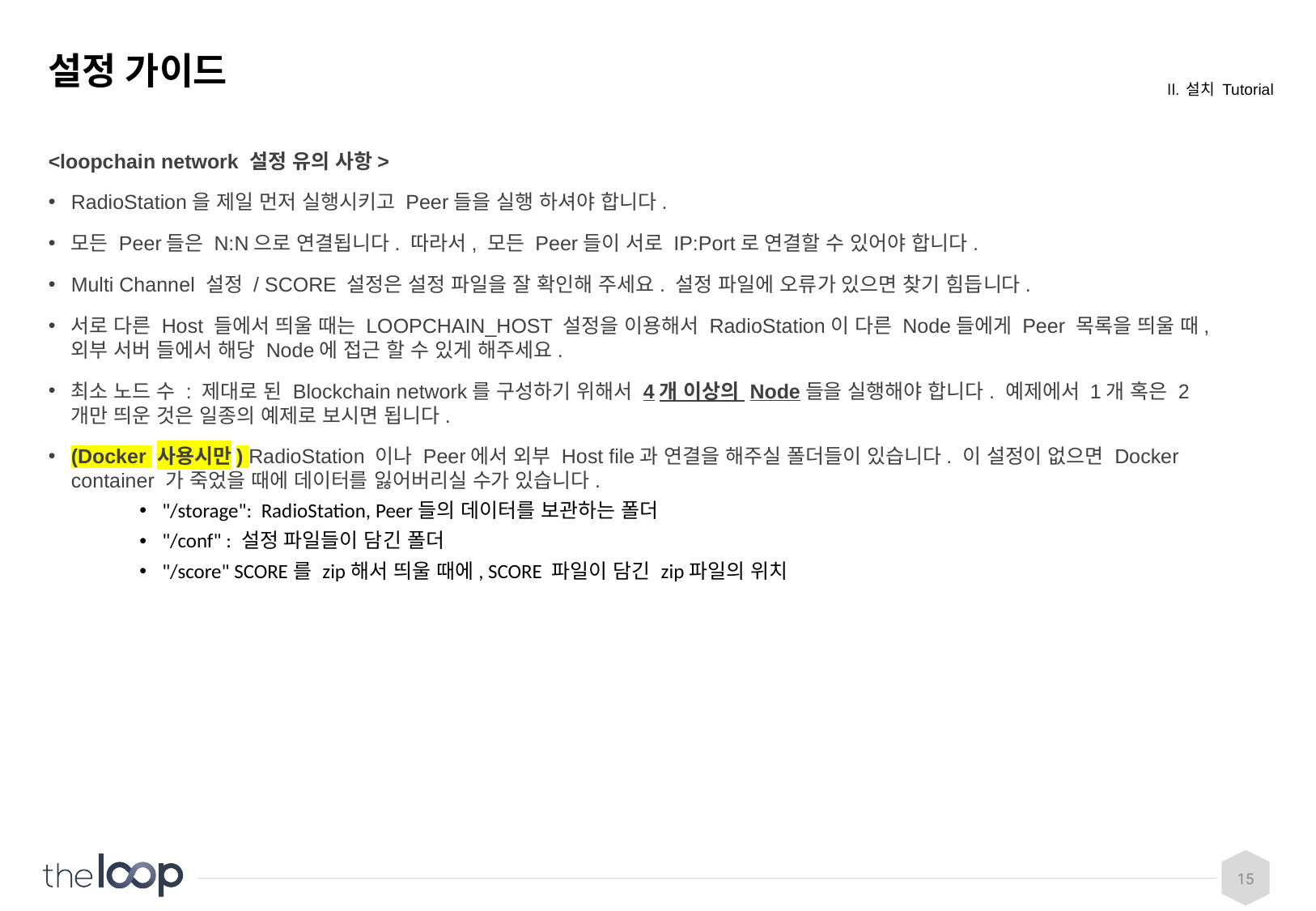

# 설정 가이드
II. 설치 Tutorial

<loopchain network 설정 유의 사항>
RadioStation을 제일 먼저 실행시키고 Peer들을 실행 하셔야 합니다.
모든 Peer들은 N:N으로 연결됩니다. 따라서, 모든 Peer들이 서로 IP:Port로 연결할 수 있어야 합니다.
Multi Channel 설정 / SCORE 설정은 설정 파일을 잘 확인해 주세요. 설정 파일에 오류가 있으면 찾기 힘듭니다.
서로 다른 Host 들에서 띄울 때는 LOOPCHAIN_HOST 설정을 이용해서 RadioStation이 다른 Node들에게 Peer 목록을 띄울 때, 외부 서버 들에서 해당 Node에 접근 할 수 있게 해주세요.
최소 노드 수 : 제대로 된 Blockchain network를 구성하기 위해서 4개 이상의 Node들을 실행해야 합니다. 예제에서 1개 혹은 2개만 띄운 것은 일종의 예제로 보시면 됩니다.
(Docker 사용시만) RadioStation 이나 Peer에서 외부 Host file과 연결을 해주실 폴더들이 있습니다. 이 설정이 없으면 Docker container 가 죽었을 때에 데이터를 잃어버리실 수가 있습니다.
"/storage":  RadioStation, Peer들의 데이터를 보관하는 폴더
"/conf" : 설정 파일들이 담긴 폴더
"/score" SCORE를 zip해서 띄울 때에, SCORE 파일이 담긴 zip파일의 위치

15